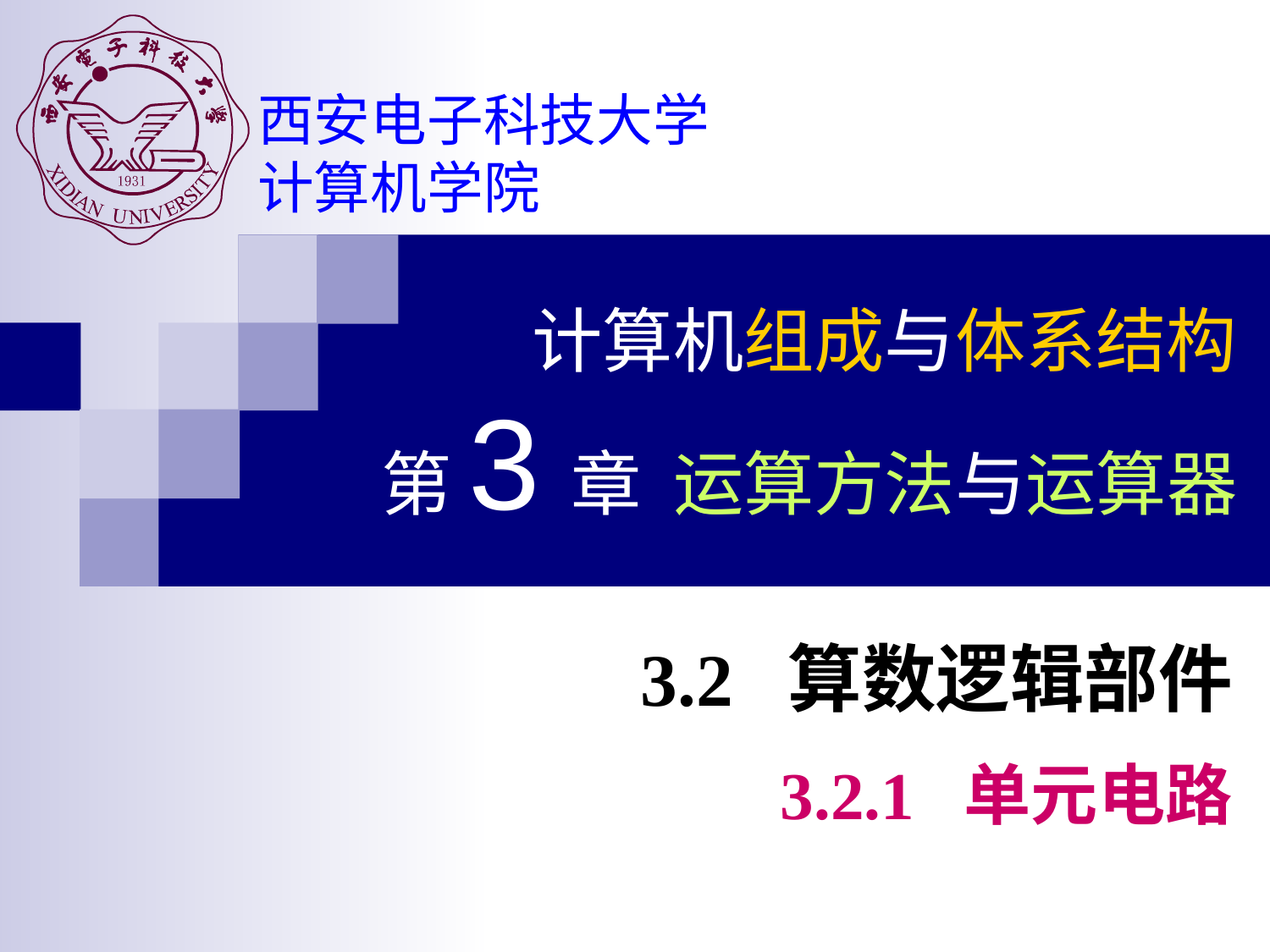

计算机组成与体系结构
第3章  运算方法与运算器
3.2  算数逻辑部件
3.2.1  单元电路